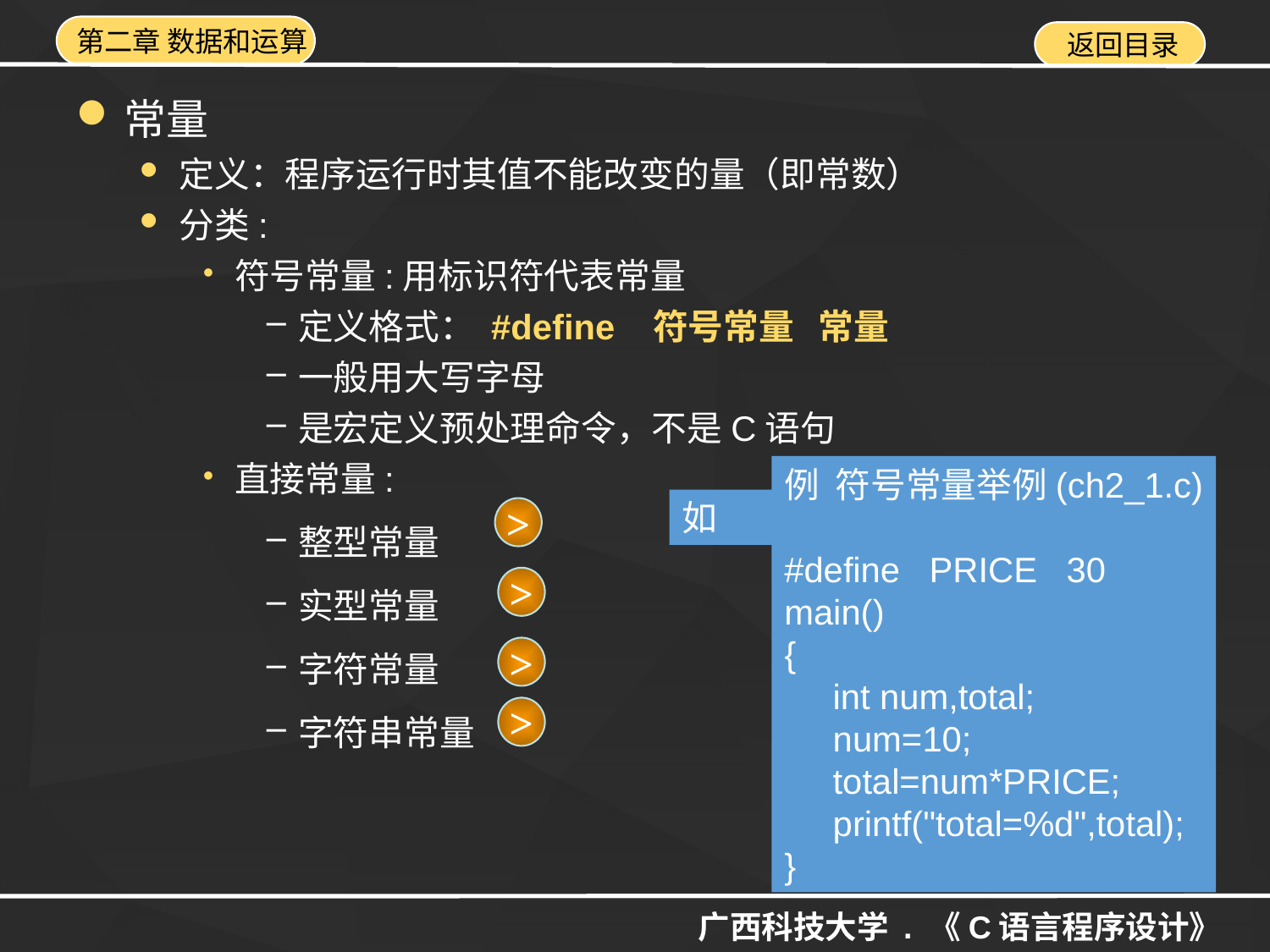

常量
定义：程序运行时其值不能改变的量（即常数）
分类:
符号常量:用标识符代表常量
定义格式： #define   符号常量   常量
一般用大写字母
是宏定义预处理命令，不是C语句
直接常量:
整型常量
实型常量
字符常量
字符串常量
例  符号常量举例(ch2_1.c)

#define   PRICE   30
main()
{
     int num,total;
     num=10;
     total=num*PRICE;
     printf("total=%d",total);
}
如      #define     PRICE     30
>
>
>
>